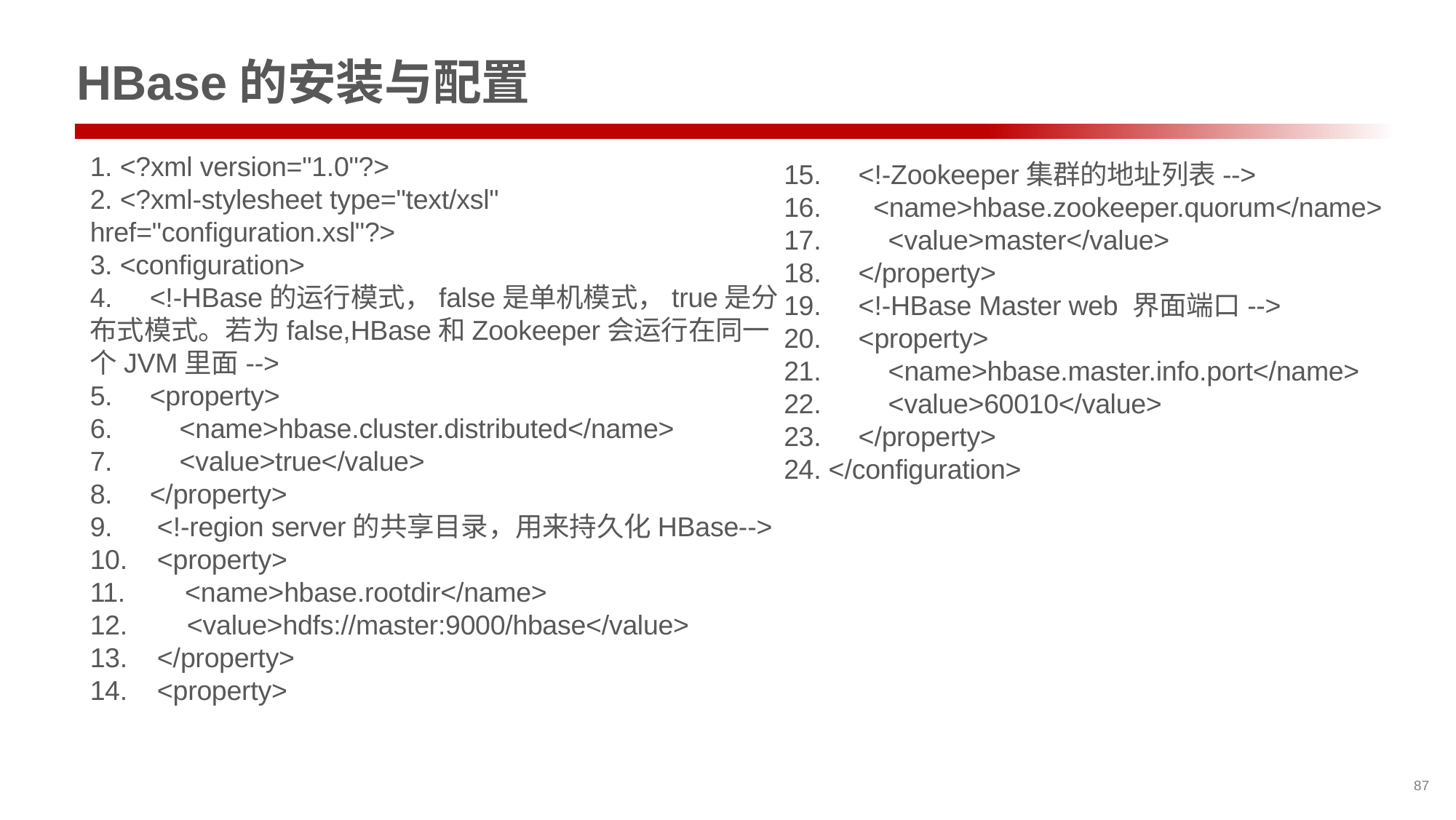

# HBase的安装与配置

1. <?xml version="1.0"?>
2. <?xml-stylesheet type="text/xsl" href="configuration.xsl"?>
3. <configuration>
4.     <!-HBase的运行模式，false是单机模式，true是分布式模式。若为false,HBase和Zookeeper会运行在同一个JVM里面-->
5.     <property>
6.         <name>hbase.cluster.distributed</name>
7.         <value>true</value>
8.     </property>
9.      <!-region server的共享目录，用来持久化HBase-->
10.    <property>
11.        <name>hbase.rootdir</name>
12.        <value>hdfs://master:9000/hbase</value>
13.    </property>
14.    <property>
15.     <!-Zookeeper集群的地址列表-->
16.       <name>hbase.zookeeper.quorum</name>
17.         <value>master</value>
18.     </property>
19.     <!-HBase Master web 界面端口-->
20.     <property>
21.         <name>hbase.master.info.port</name>
22.         <value>60010</value>
23.     </property>
24. </configuration>
87